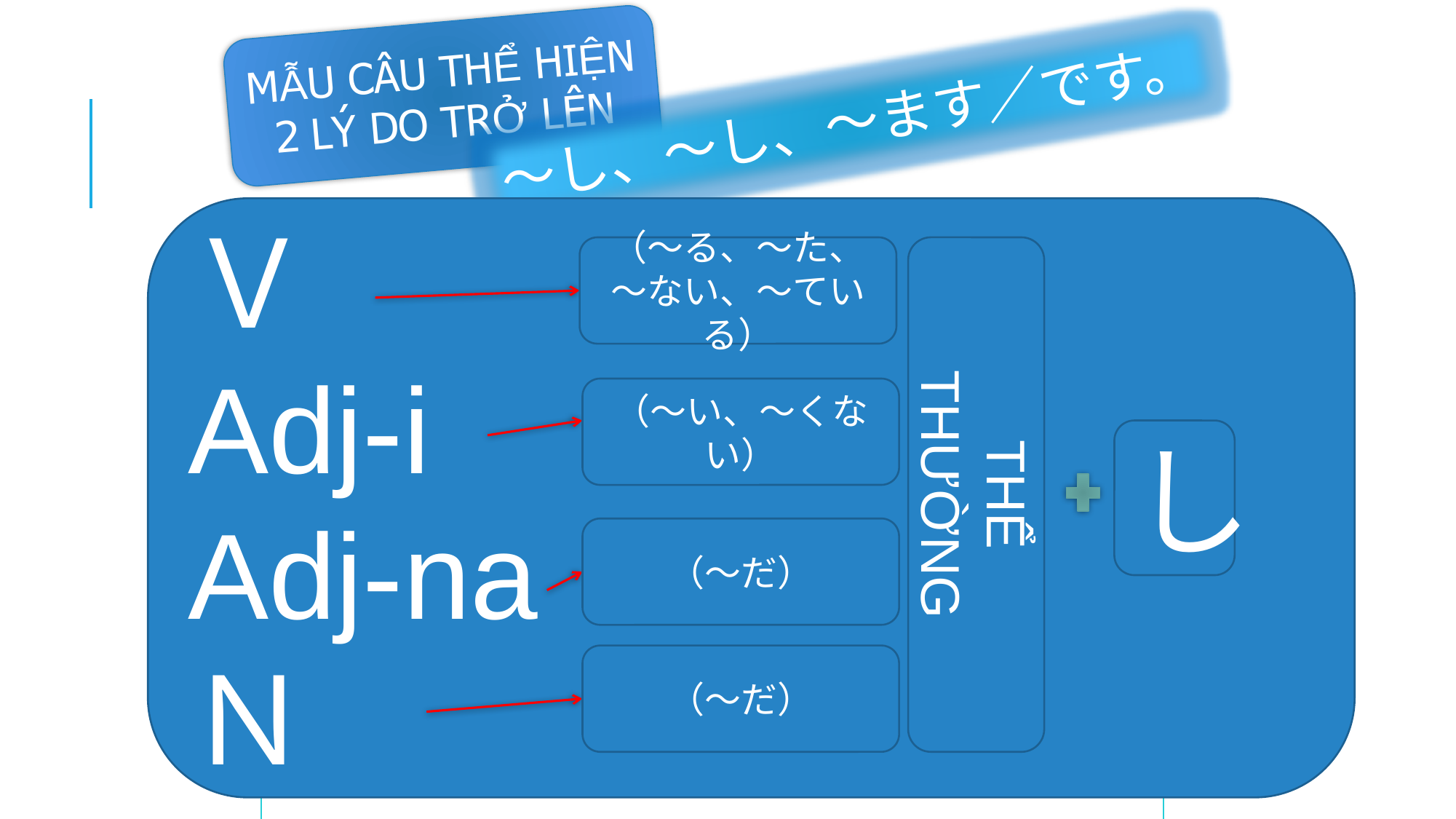

MẪU CÂU THỂ HIỆN
2 LÝ DO TRỞ LÊN
～し、～し、～ます／です。
Ｖ
Adj-i
Adj-na
Ｎ
（～る、～た、
～ない、～ている）
雨が　ふっています。
THỂ
THƯỜNG
Trời đang mưa.
かぜを　ひきました。
(Đã) bị cảm.
（～い、～くない）
し
わたしは　どこも　行きません。
Tôi không đi đâu cả.

Câu diễn
đạt lý do
（～だ）
雨が　ふっています。
そして、かぜを　ひきました。
雨も　ふっているし、
　　　　　かぜも　ひいたし、
　　　　　　　私は　どこも　行きません。
（～だ）
ですから、私は　どこも　行きません。